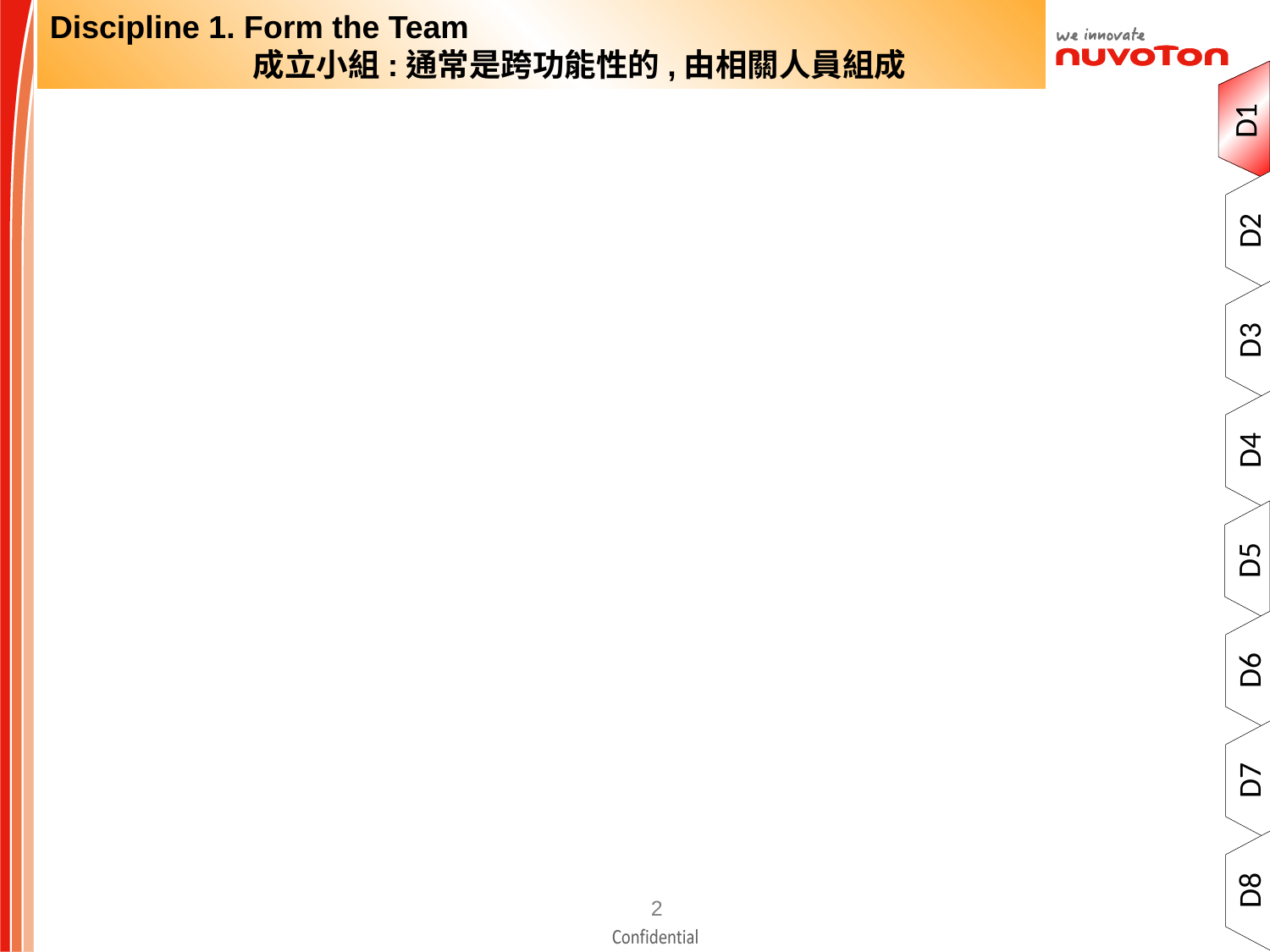

Discipline 1. Form the Team
                      成立小組:通常是跨功能性的,由相關人員組成
D1

D2

D3

D4

D5

D6

D7

D8

2